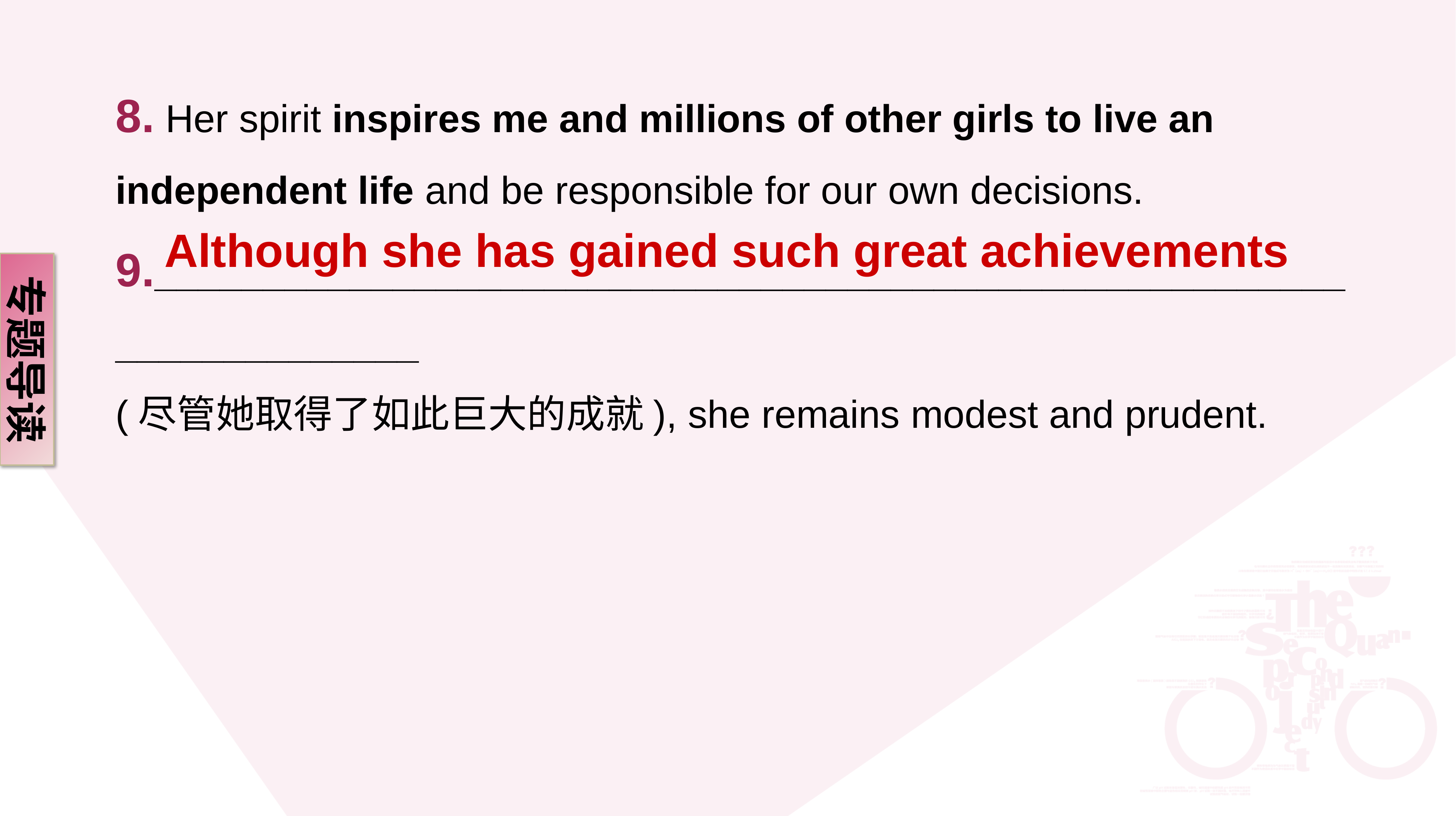

8. Her spirit inspires me and millions of other girls to live an independent life and be responsible for our own decisions.
9._____________________________________________________________________
(尽管她取得了如此巨大的成就), she remains modest and prudent.
Although she has gained such great achievements
专题导读